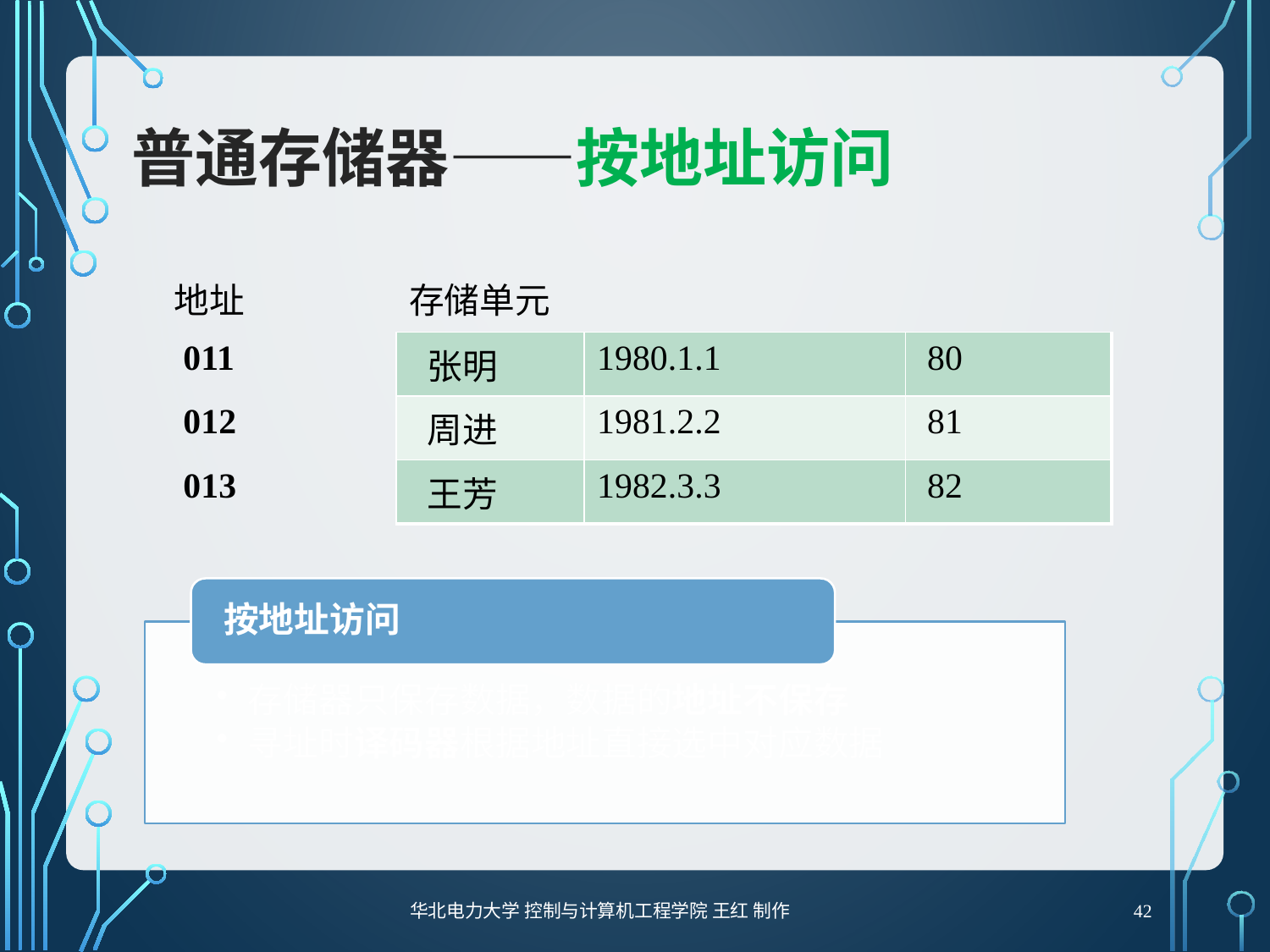

# 普通存储器——按地址访问
| 地址 | 存储单元 |  |  |
| --- | --- | --- | --- |
| 011 | 张明 | 1980.1.1 | 80 |
| 012 | 周进 | 1981.2.2 | 81 |
| 013 | 王芳 | 1982.3.3 | 82 |
存储器只保存数据，数据的地址不保存
寻址时译码器根据地址直接选中对应数据
按地址访问
42
华北电力大学 控制与计算机工程学院 王红 制作